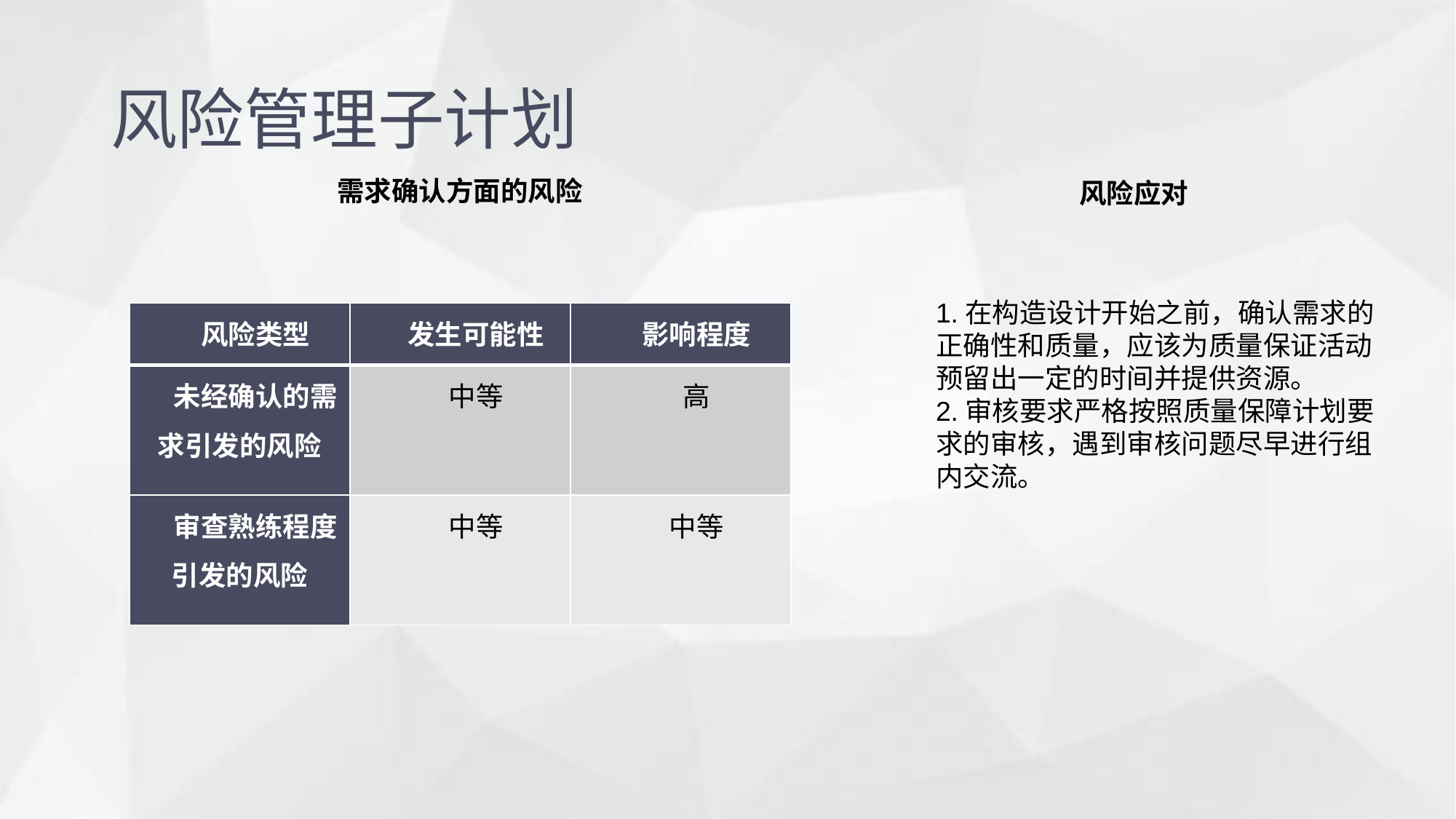

风险管理子计划
需求确认方面的风险
风险应对
1.在构造设计开始之前，确认需求的正确性和质量，应该为质量保证活动预留出一定的时间并提供资源。
2.审核要求严格按照质量保障计划要求的审核，遇到审核问题尽早进行组内交流。
| 风险类型 | 发生可能性 | 影响程度 |
| --- | --- | --- |
| 未经确认的需求引发的风险 | 中等 | 高 |
| 审查熟练程度引发的风险 | 中等 | 中等 |